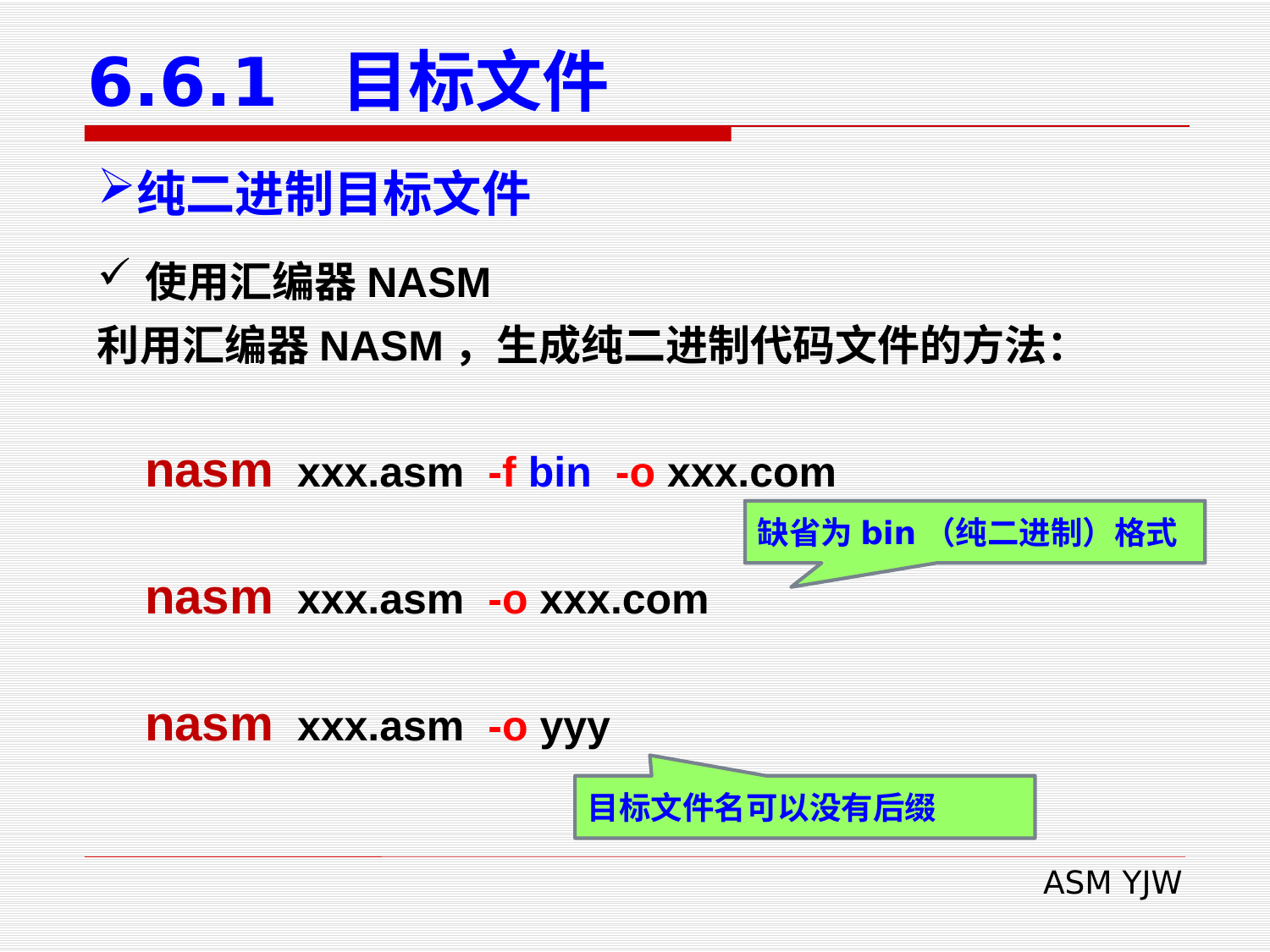

# 6.6.1  目标文件
纯二进制目标文件
使用汇编器NASM
利用汇编器NASM，生成纯二进制代码文件的方法：

    nasm  xxx.asm  -f bin  -o xxx.com

    nasm  xxx.asm  -o xxx.com

    nasm  xxx.asm  -o yyy
缺省为bin（纯二进制）格式
目标文件名可以没有后缀